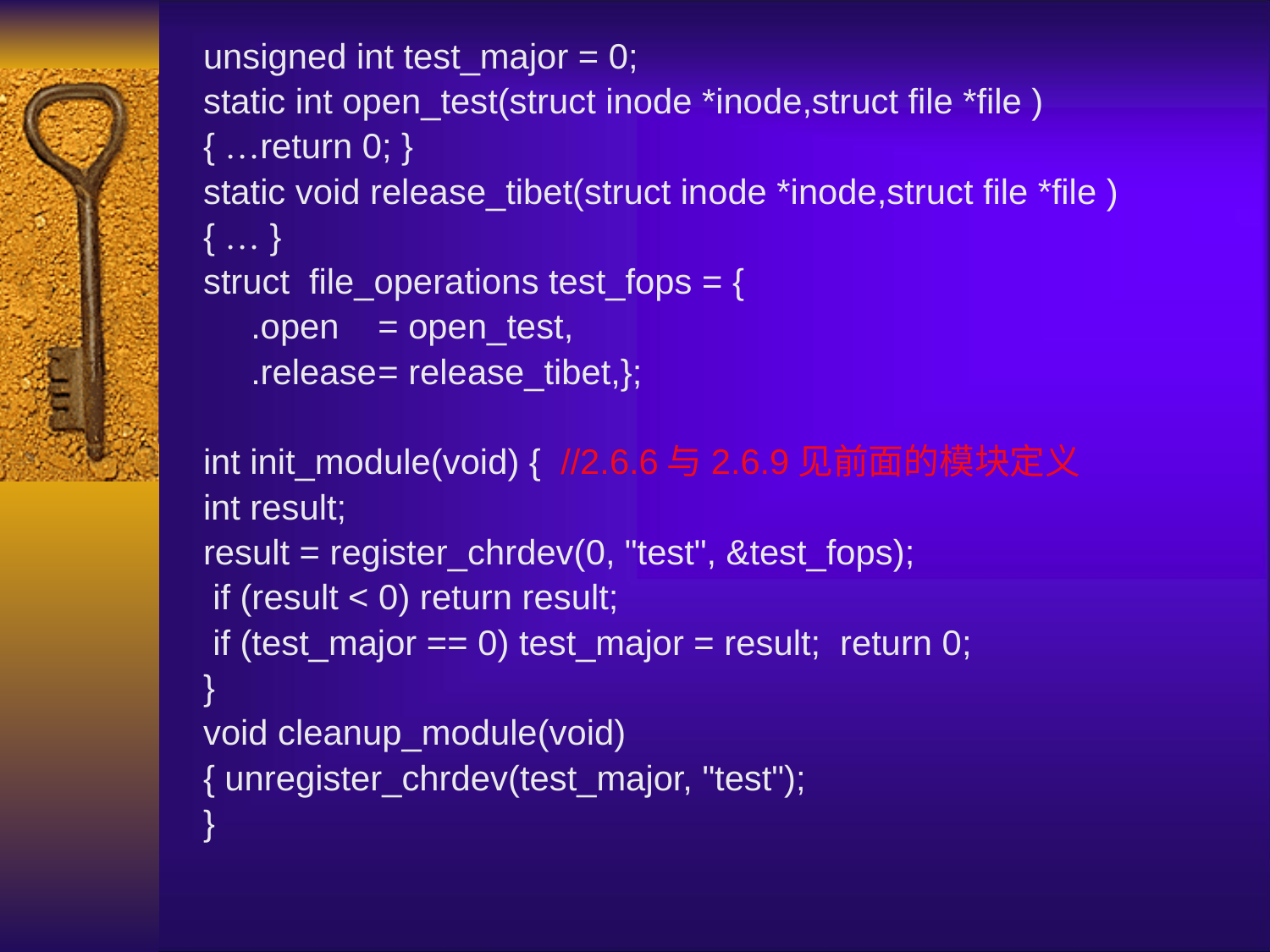

unsigned int test_major = 0;
static int open_test(struct inode *inode,struct file *file )
{ …return 0; }
static void release_tibet(struct inode *inode,struct file *file )
{ … }
struct  file_operations test_fops = {
	.open	= open_test,
	.release	= release_tibet,};

int init_module(void) {  //2.6.6与2.6.9见前面的模块定义
int result;
result = register_chrdev(0, "test", &test_fops);
 if (result < 0) return result;
 if (test_major == 0) test_major = result;  return 0;
}
void cleanup_module(void)
{ unregister_chrdev(test_major, "test");
}